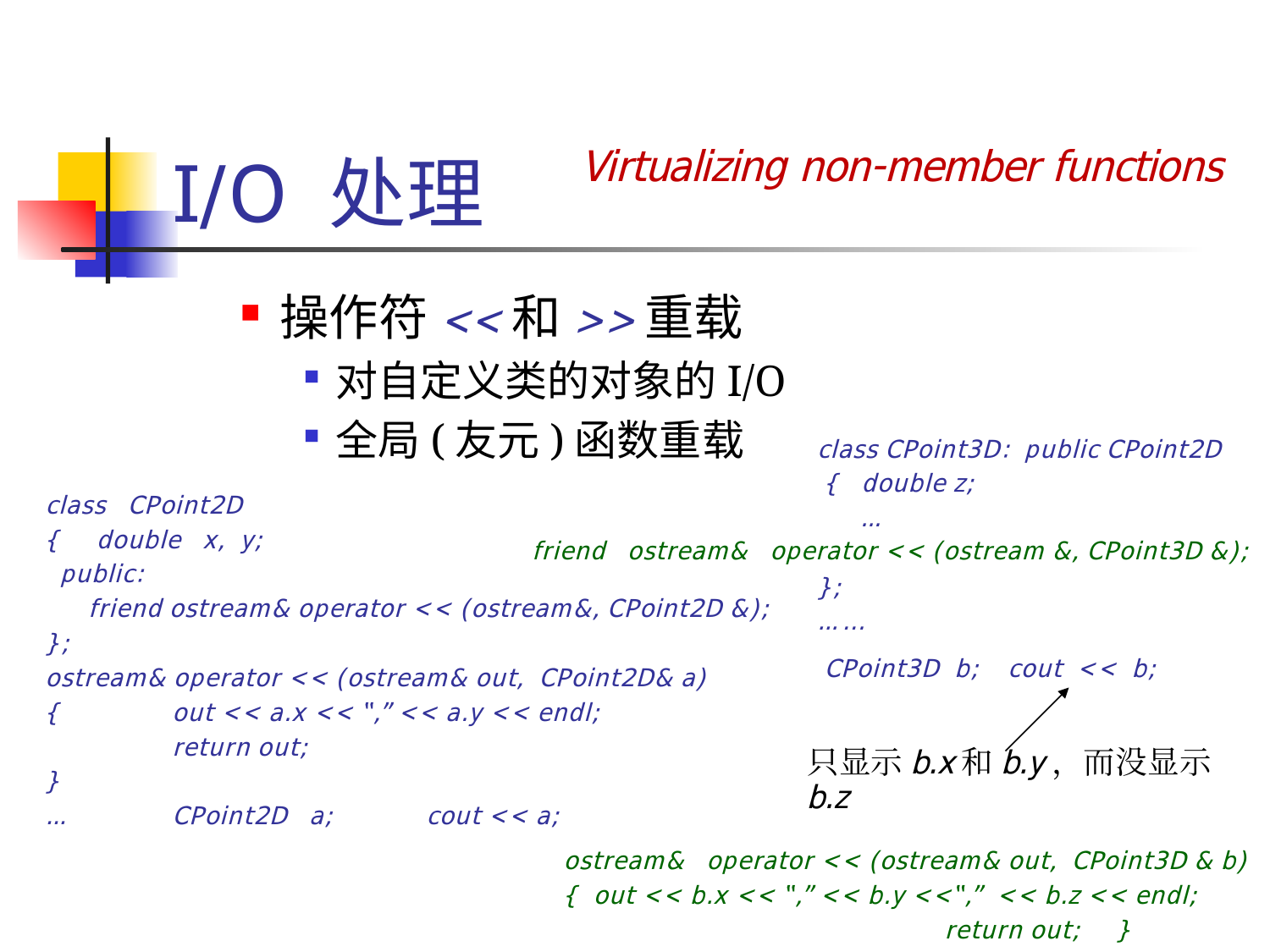

# I/O 处理
Virtualizing non-member functions
操作符<<和>>重载
对自定义类的对象的I/O
全局(友元)函数重载
class CPoint3D:  public CPoint2D
 {   double z;
      …

};
…...
 CPoint3D  b;    cout  <<  b;
class   CPoint2D
{     double   x,  y;
  public:
      friend ostream& operator << (ostream&, CPoint2D &);
};
ostream& operator << (ostream& out,  CPoint2D& a)
{ 	out << a.x << “,” << a.y << endl;
	return out;
}
…   	CPoint2D   a;	cout << a;
friend   ostream&   operator << (ostream &, CPoint3D &);

只显示b.x和b.y，而没显示b.z
ostream&   operator << (ostream& out,  CPoint3D & b)
{  out << b.x << “,” << b.y <<“,”  << b.z << endl;
		return out;     }